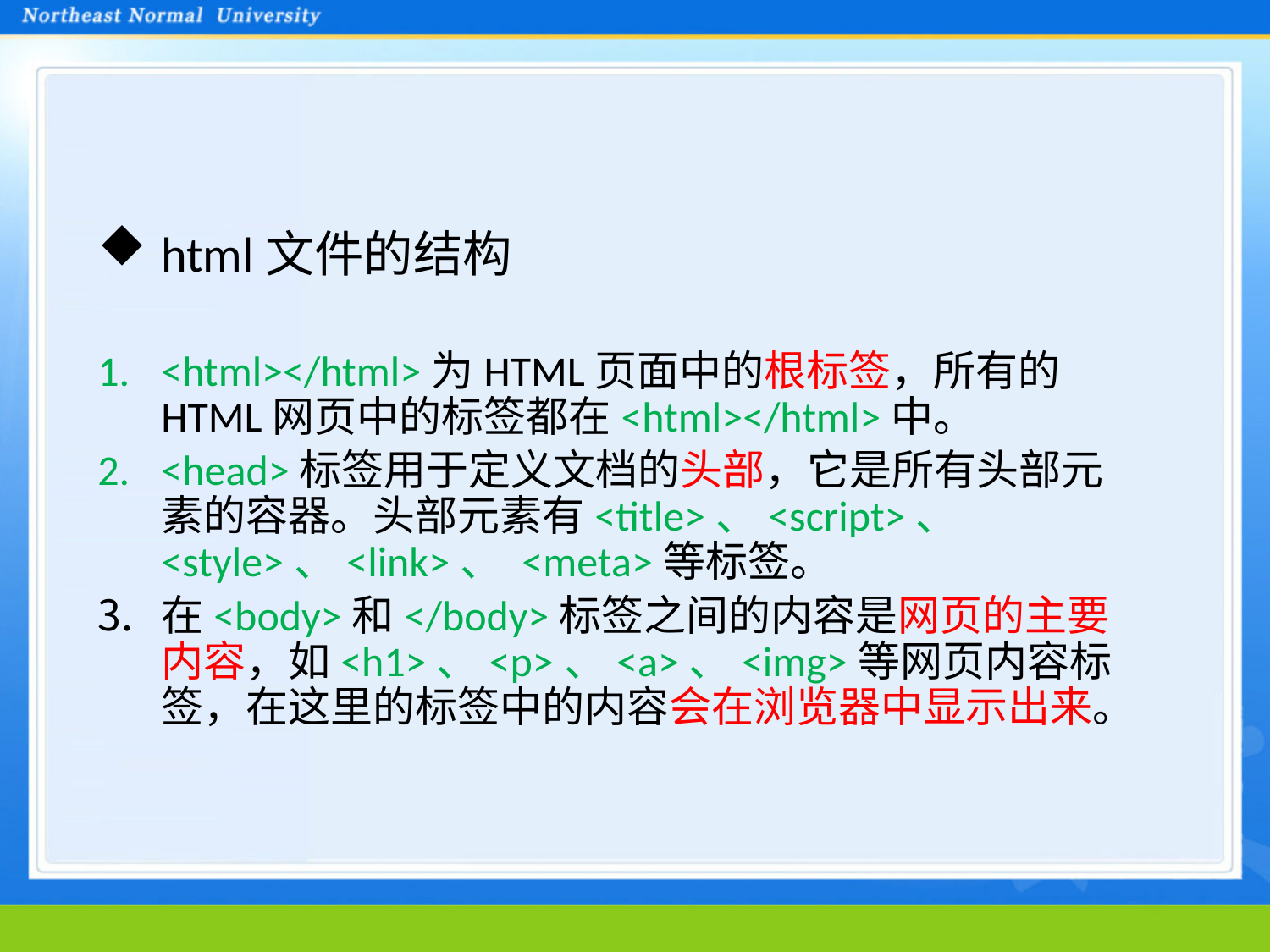

html文件的结构

<html></html>为HTML页面中的根标签，所有的HTML网页中的标签都在<html></html>中。
<head>标签用于定义文档的头部，它是所有头部元素的容器。头部元素有<title>、<script>、 <style>、<link>、 <meta>等标签。
在<body>和</body>标签之间的内容是网页的主要内容，如<h1>、<p>、<a>、<img>等网页内容标签，在这里的标签中的内容会在浏览器中显示出来。